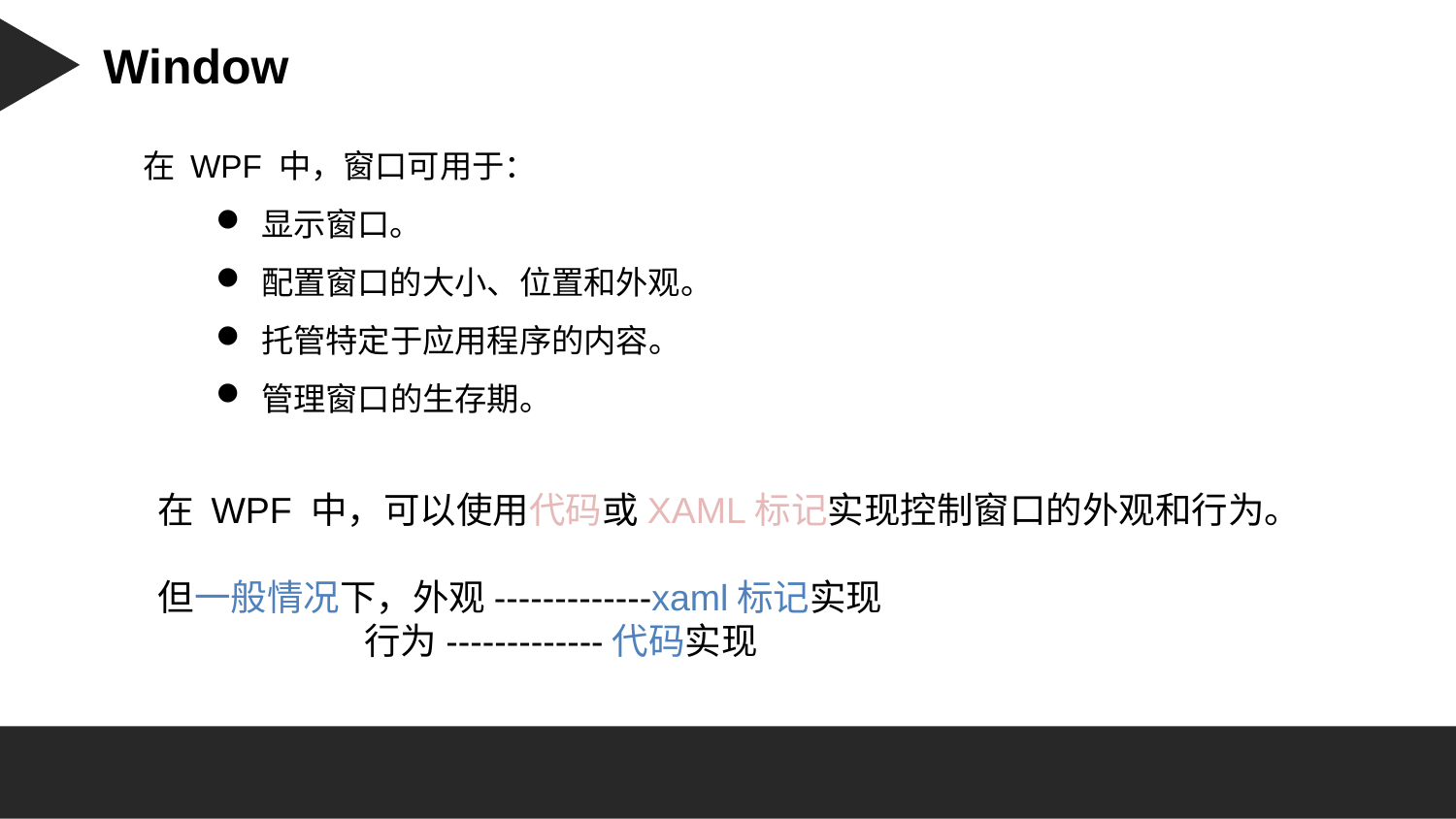

Character 字符串：

Window
在 WPF 中，窗口可用于：
显示窗口。
配置窗口的大小、位置和外观。
托管特定于应用程序的内容。
管理窗口的生存期。
在 WPF 中，可以使用代码或XAML标记实现控制窗口的外观和行为。

但一般情况下，外观-------------xaml标记实现
                        行为-------------代码实现